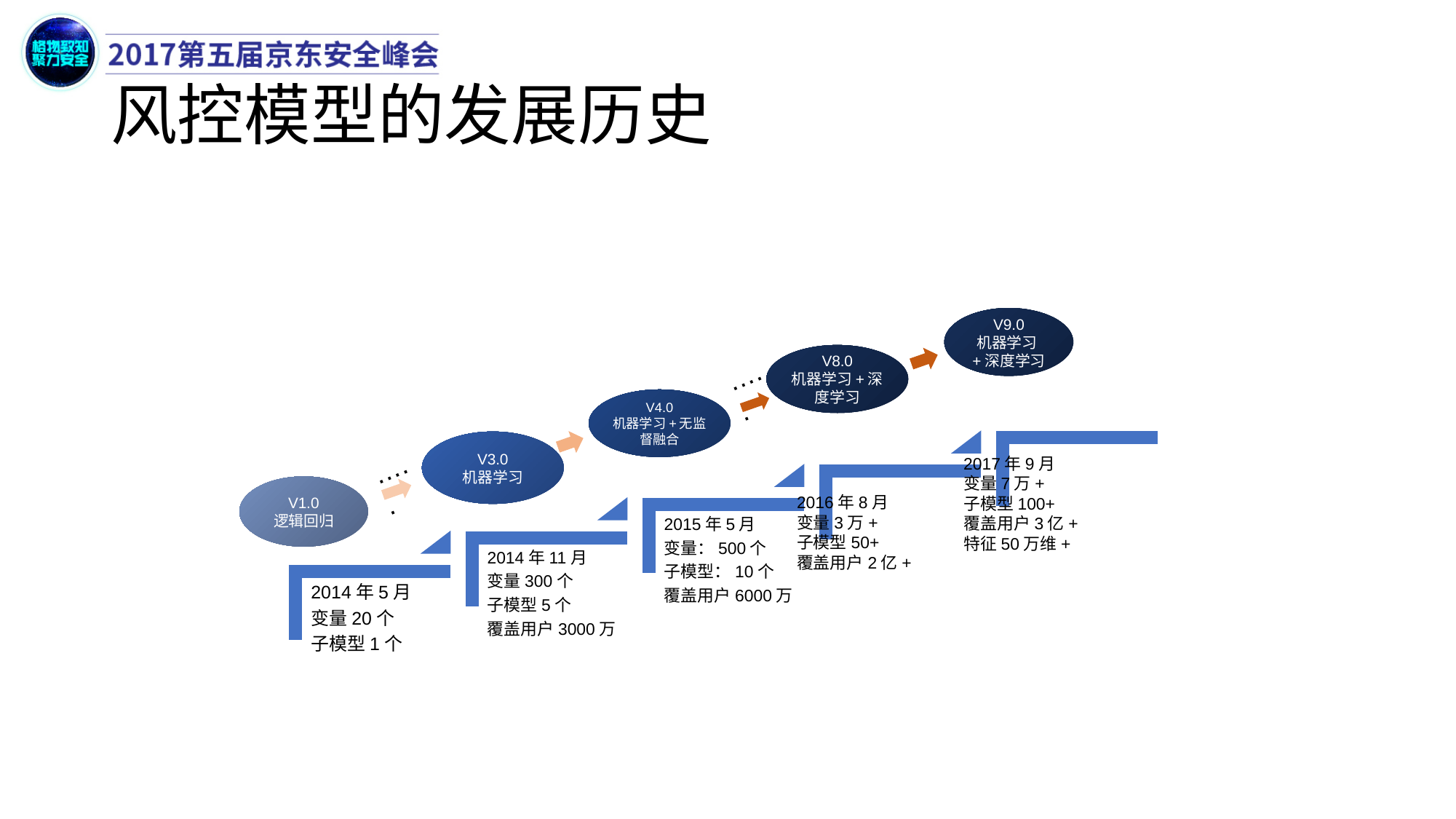

# 风控模型的发展历史
V9.0
机器学习+深度学习
V8.0
机器学习+深度学习

…..
V4.0
机器学习+无监督融合

V3.0
机器学习
2014年5月
变量20个
子模型1个
2014年11月
变量300个
子模型5个
覆盖用户3000万
2015年5月
变量：500个
子模型：10个
覆盖用户6000万

2016年8月
变量3万+
子模型50+
覆盖用户2亿+

2017年9月
变量7万+
子模型100+
覆盖用户3亿+
特征50万维+

…..
V1.0
逻辑回归